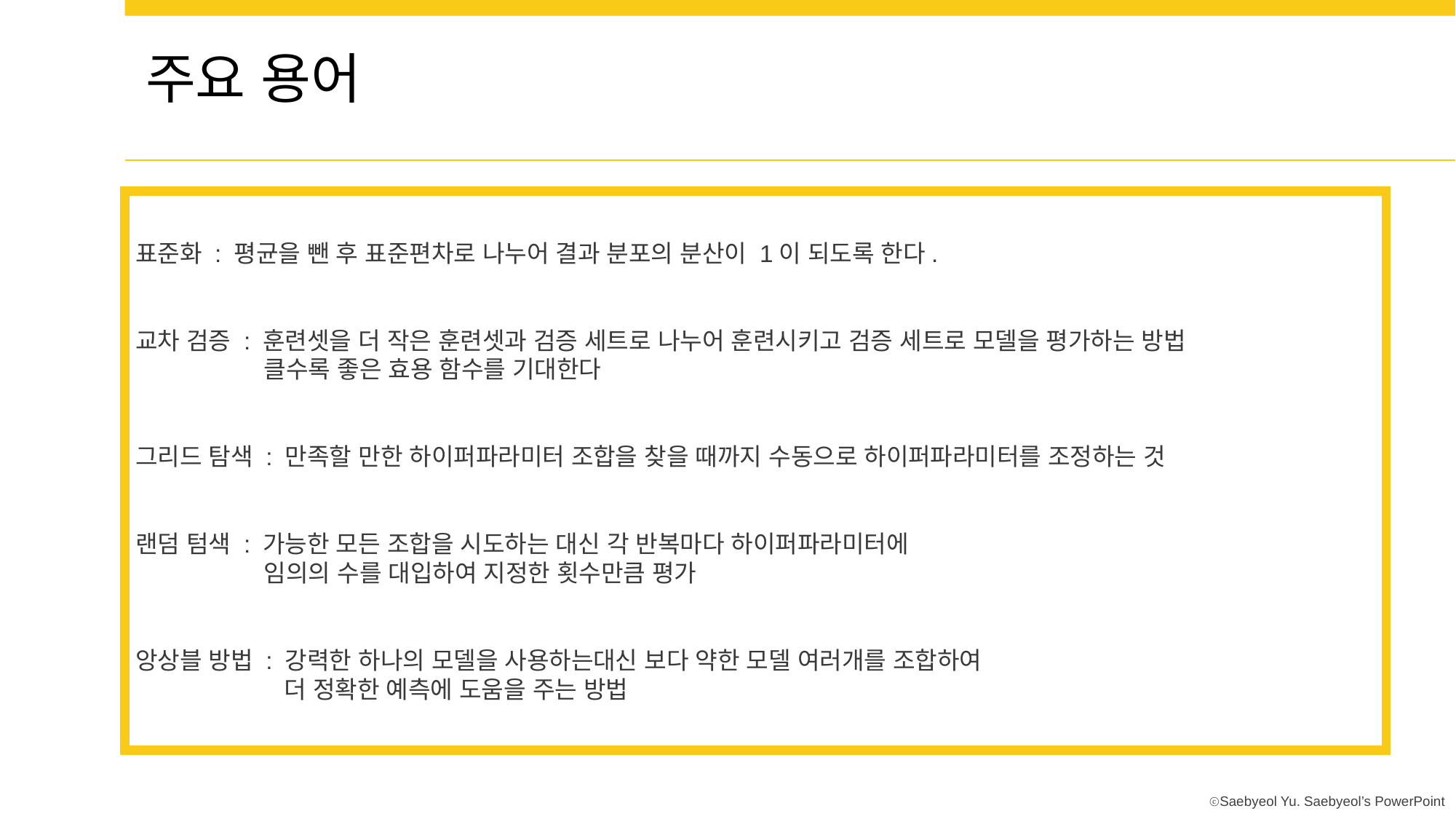

주요 용어
표준화 : 평균을 뺀 후 표준편차로 나누어 결과 분포의 분산이 1이 되도록 한다.

교차 검증 : 훈련셋을 더 작은 훈련셋과 검증 세트로 나누어 훈련시키고 검증 세트로 모델을 평가하는 방법
	  클수록 좋은 효용 함수를 기대한다

그리드 탐색 : 만족할 만한 하이퍼파라미터 조합을 찾을 때까지 수동으로 하이퍼파라미터를 조정하는 것

랜덤 텀색 : 가능한 모든 조합을 시도하는 대신 각 반복마다 하이퍼파라미터에
	  임의의 수를 대입하여 지정한 횟수만큼 평가

앙상블 방법 : 강력한 하나의 모델을 사용하는대신 보다 약한 모델 여러개를 조합하여
	     더 정확한 예측에 도움을 주는 방법